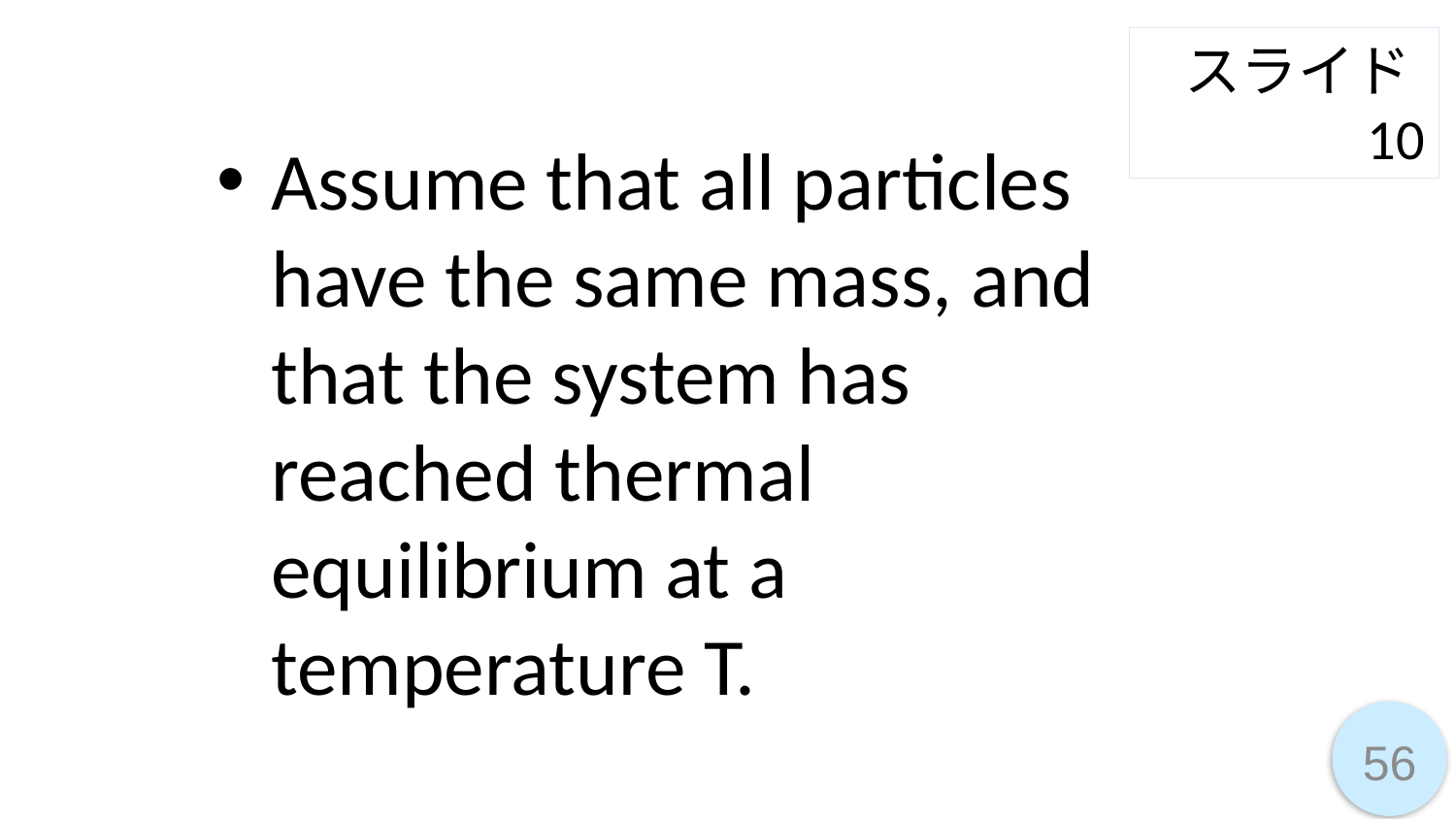

スライド10
Assume that all particles have the same mass, and that the system has reached thermal equilibrium at a temperature T.
56